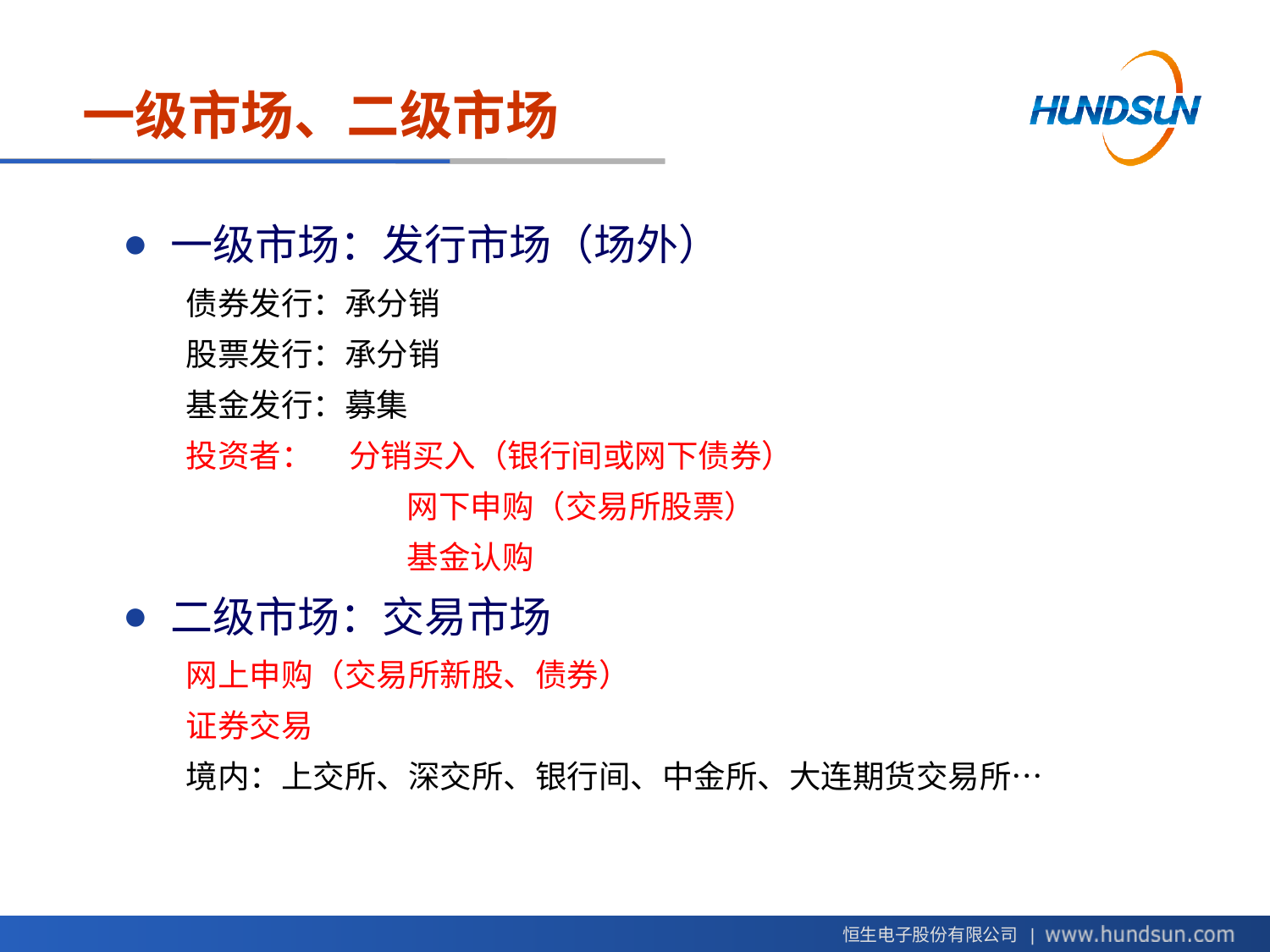

# 一级市场、二级市场
一级市场：发行市场（场外）
债券发行：承分销
股票发行：承分销
基金发行：募集
投资者：     分销买入（银行间或网下债券）
	            网下申购（交易所股票）
	            基金认购
二级市场：交易市场
网上申购（交易所新股、债券）
证券交易
境内：上交所、深交所、银行间、中金所、大连期货交易所…